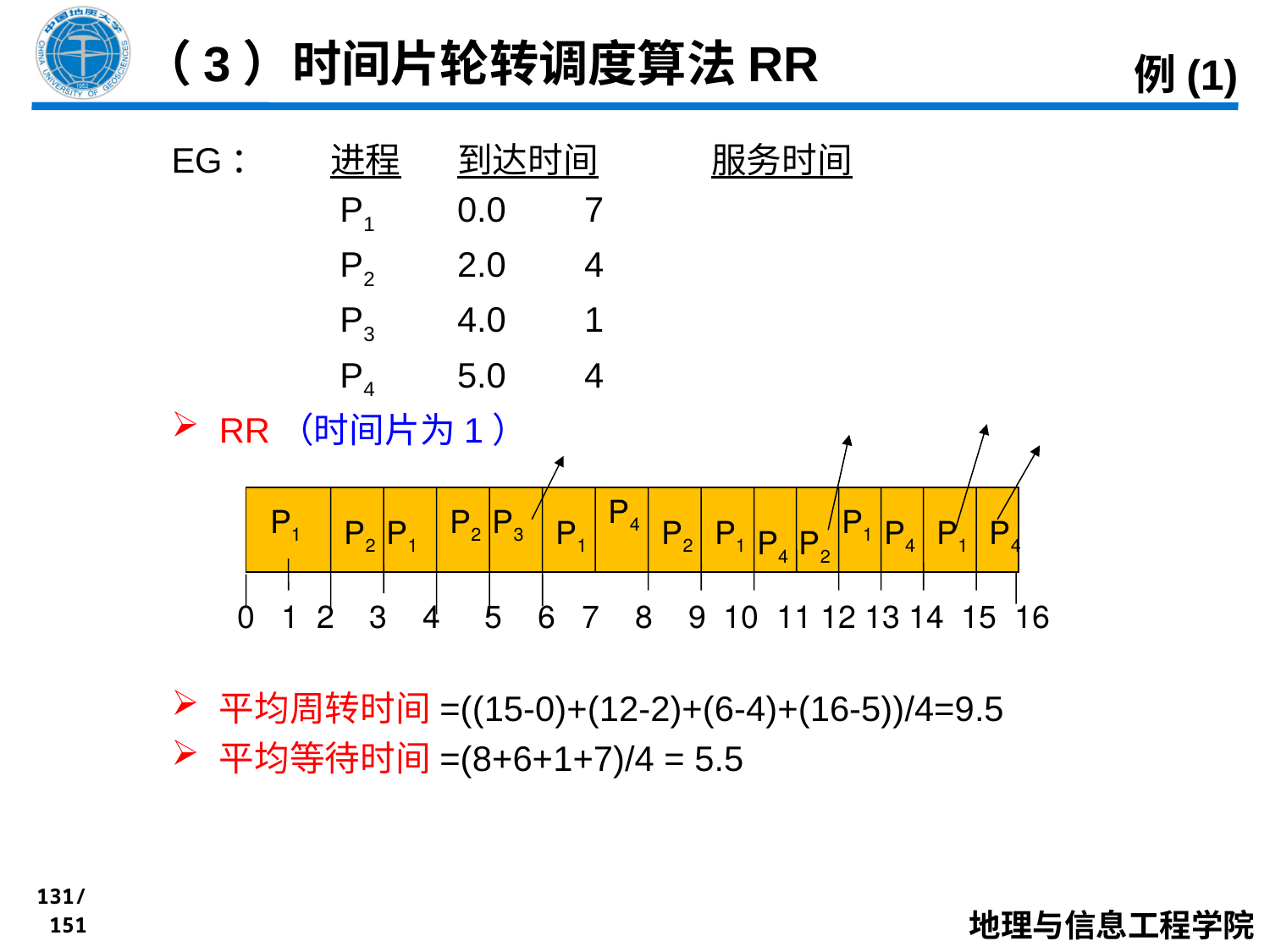

（3）时间片轮转调度算法RR
# 例(1)
EG：	进程	到达时间	服务时间
		 P1	0.0	7
		 P2	2.0	4
		 P3	4.0	1
		 P4	5.0	4
RR（时间片为1）

平均周转时间=((15-0)+(12-2)+(6-4)+(16-5))/4=9.5
平均等待时间=(8+6+1+7)/4 = 5.5

P4

P1
P2
P3
P1
P2
P1
P1
P2
P1
P4
P1
P4
P4
P2

0   1  2    3    4     5    6   7    8    9  10  11 12 13 14  15  16